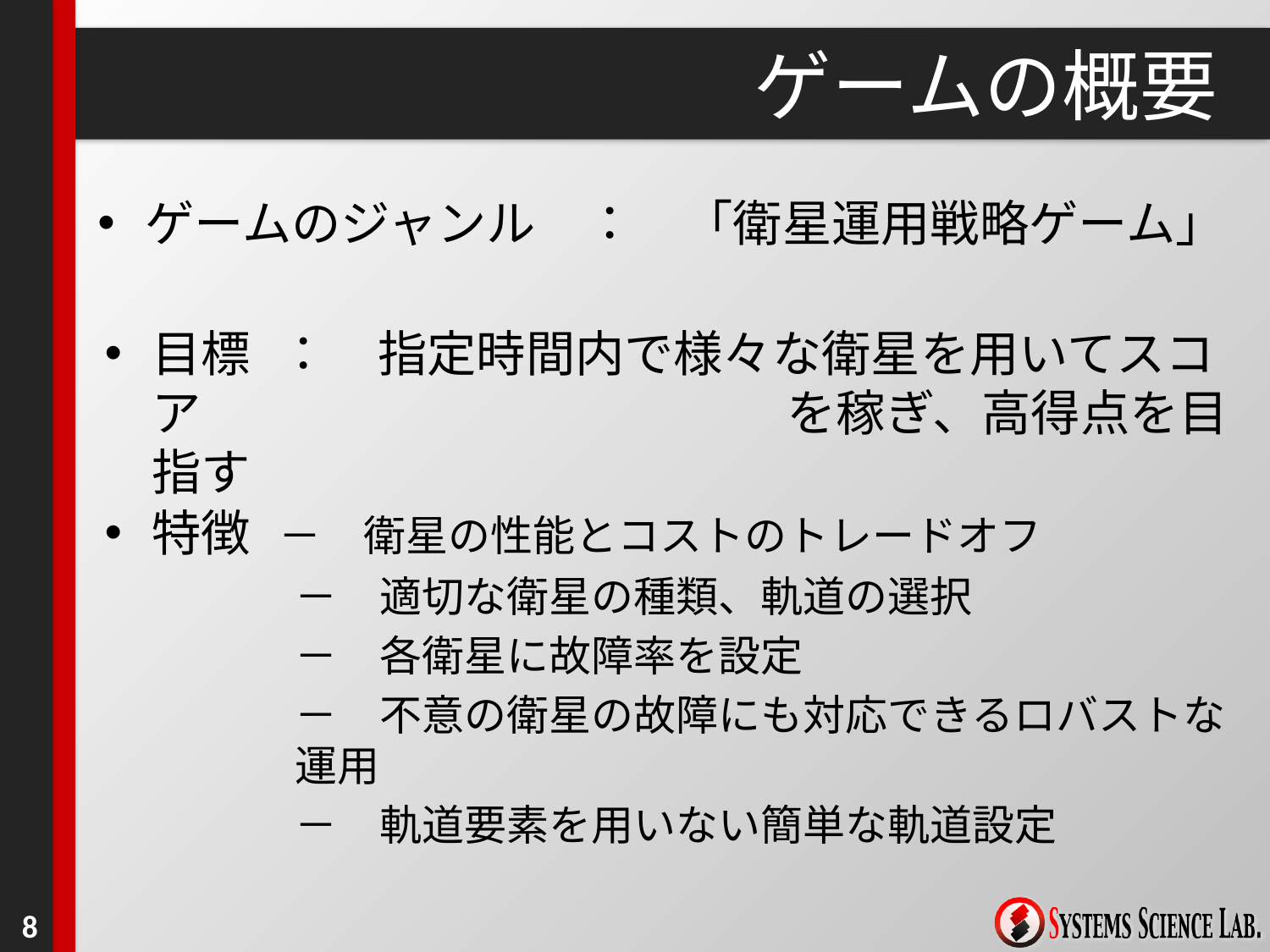

# ゲームの概要
ゲームのジャンル　：　「衛星運用戦略ゲーム」
目標	：　指定時間内で様々な衛星を用いてスコア					を稼ぎ、高得点を目指す
特徴	－　衛星の性能とコストのトレードオフ
－　適切な衛星の種類、軌道の選択
－　各衛星に故障率を設定
－　不意の衛星の故障にも対応できるロバストな運用
－　軌道要素を用いない簡単な軌道設定

8